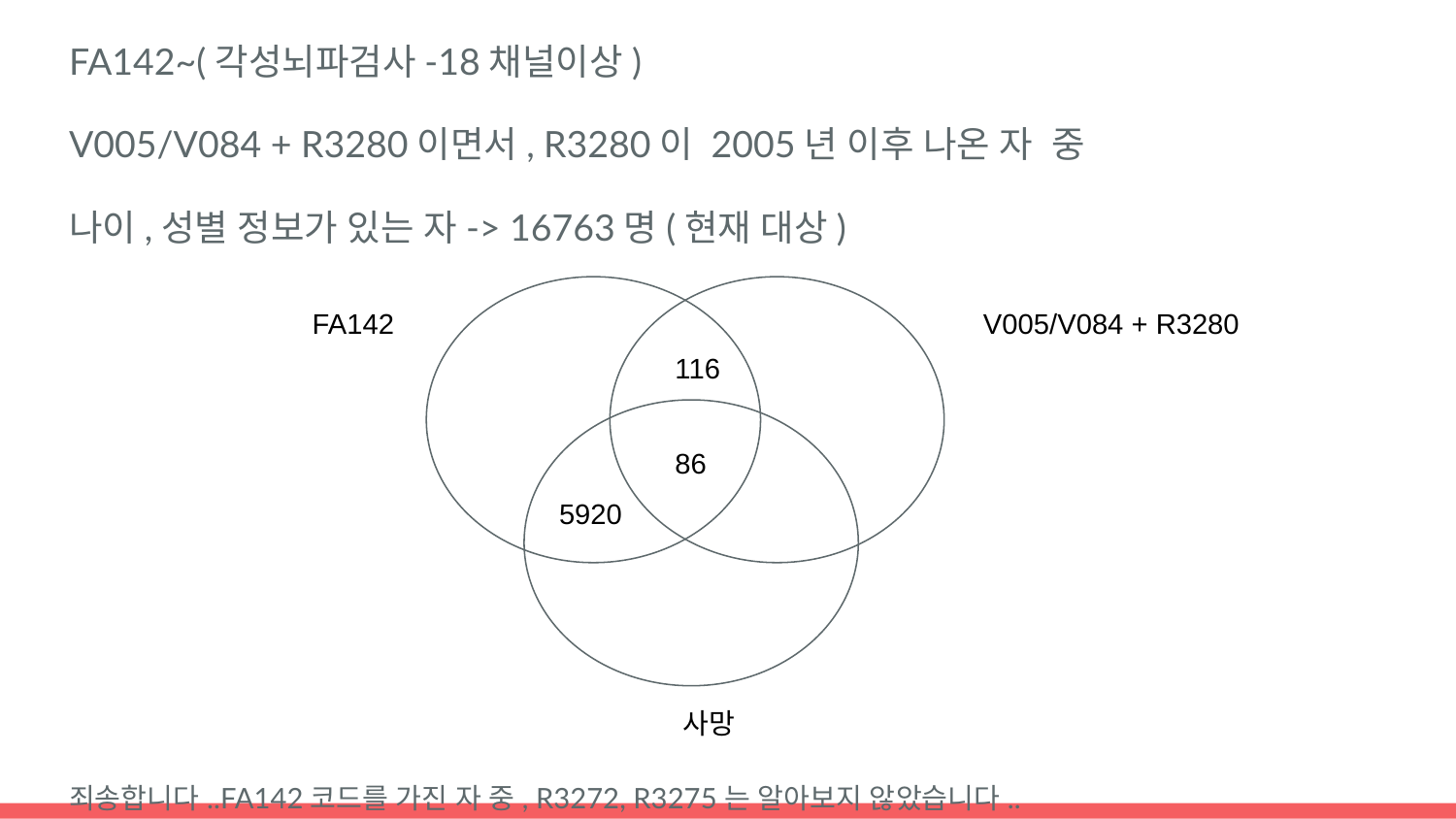

FA142~(각성뇌파검사-18채널이상)
V005/V084 + R3280이면서, R3280이 2005년 이후 나온 자  중
나이,성별 정보가 있는 자-> 16763명(현재 대상)

죄송합니다..FA142코드를 가진 자 중, R3272, R3275는 알아보지 않았습니다..

FA142
V005/V084 + R3280
116

86
5920
사망